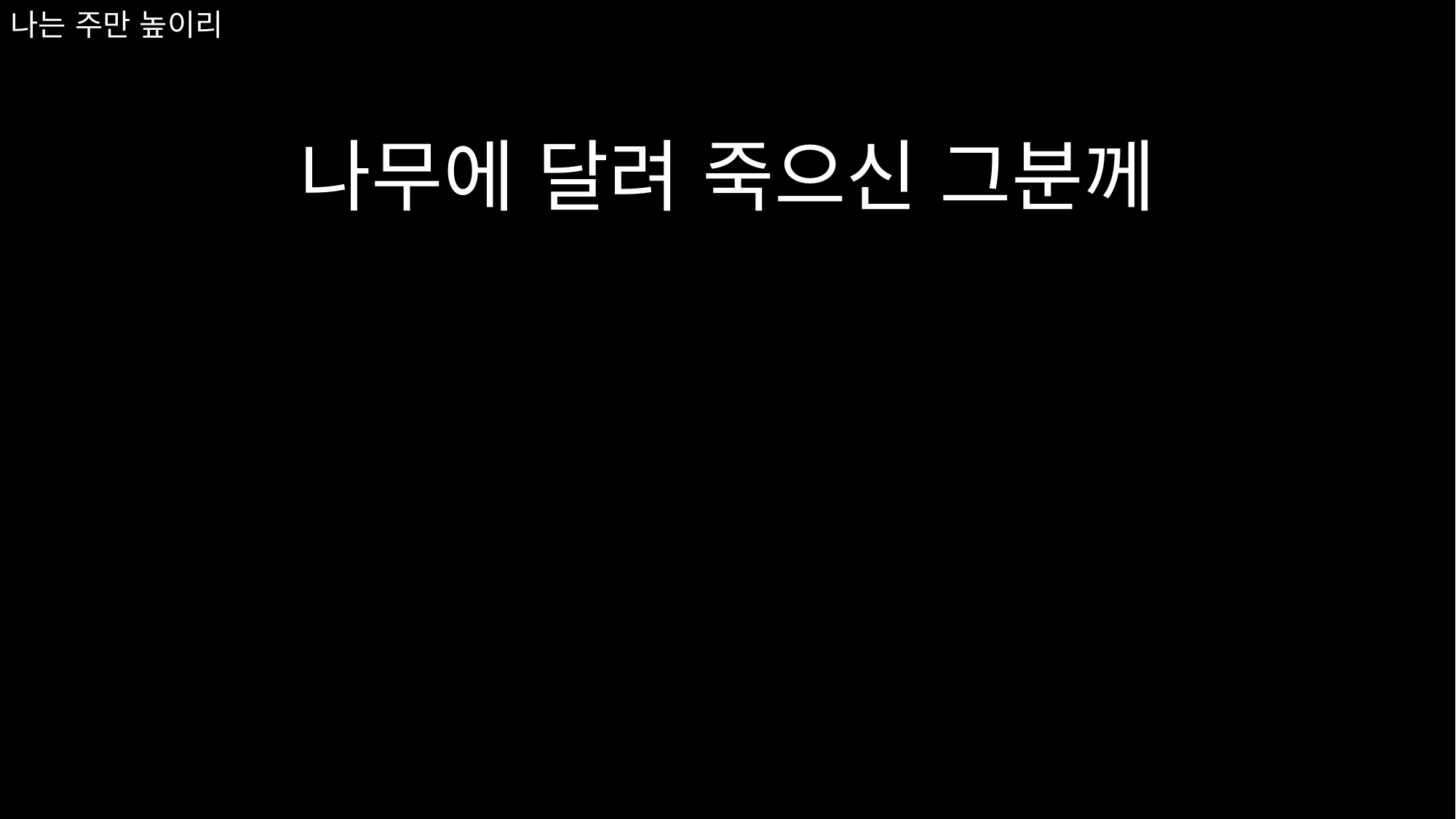

나무에 달려 죽으신 그분께

# 나는 주만 높이리